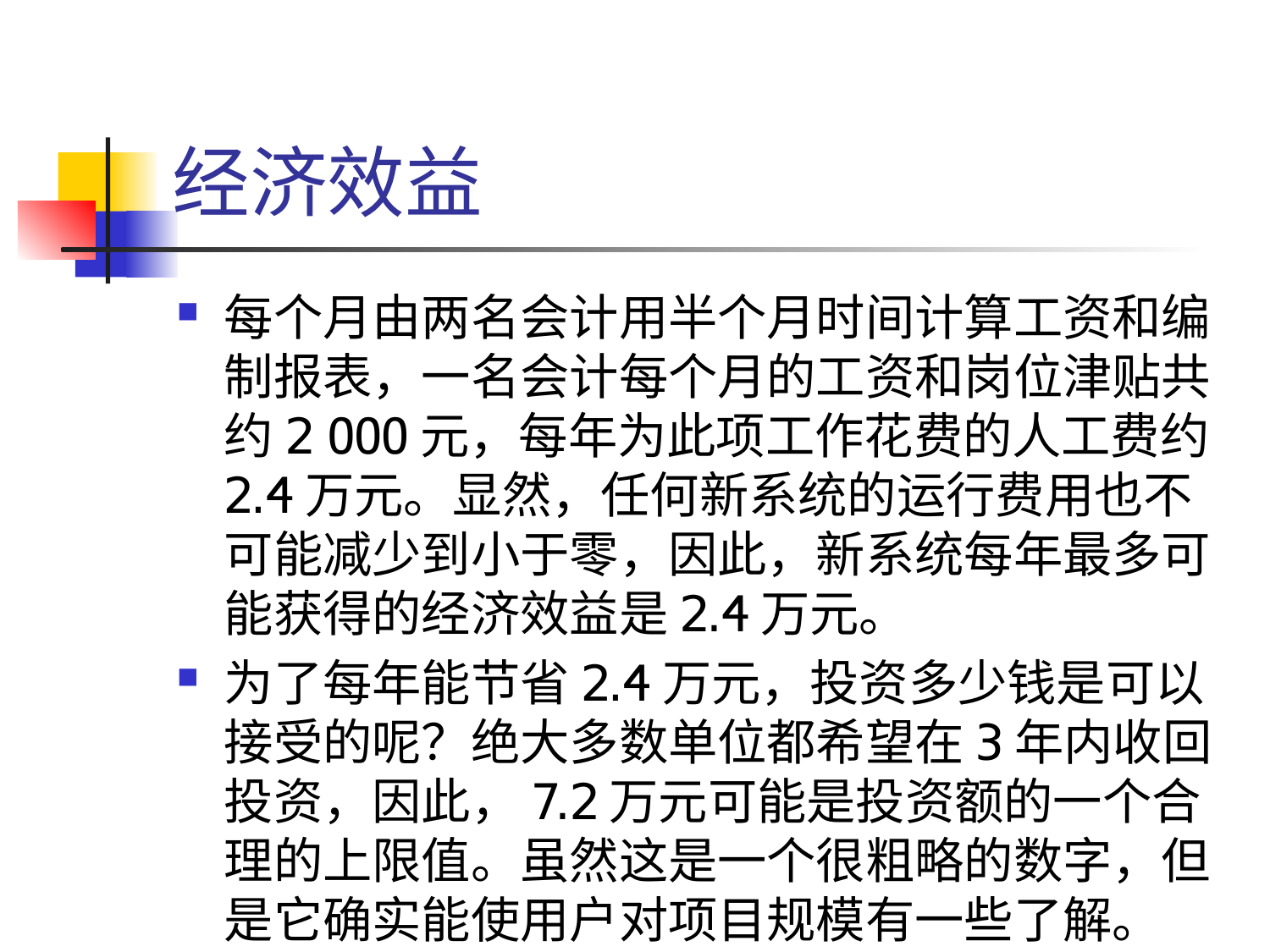

# 经济效益
每个月由两名会计用半个月时间计算工资和编制报表，一名会计每个月的工资和岗位津贴共约2 000元，每年为此项工作花费的人工费约2.4万元。显然，任何新系统的运行费用也不可能减少到小于零，因此，新系统每年最多可能获得的经济效益是2.4万元。
为了每年能节省2.4万元，投资多少钱是可以接受的呢？绝大多数单位都希望在3年内收回投资，因此，7.2万元可能是投资额的一个合理的上限值。虽然这是一个很粗略的数字，但是它确实能使用户对项目规模有一些了解。